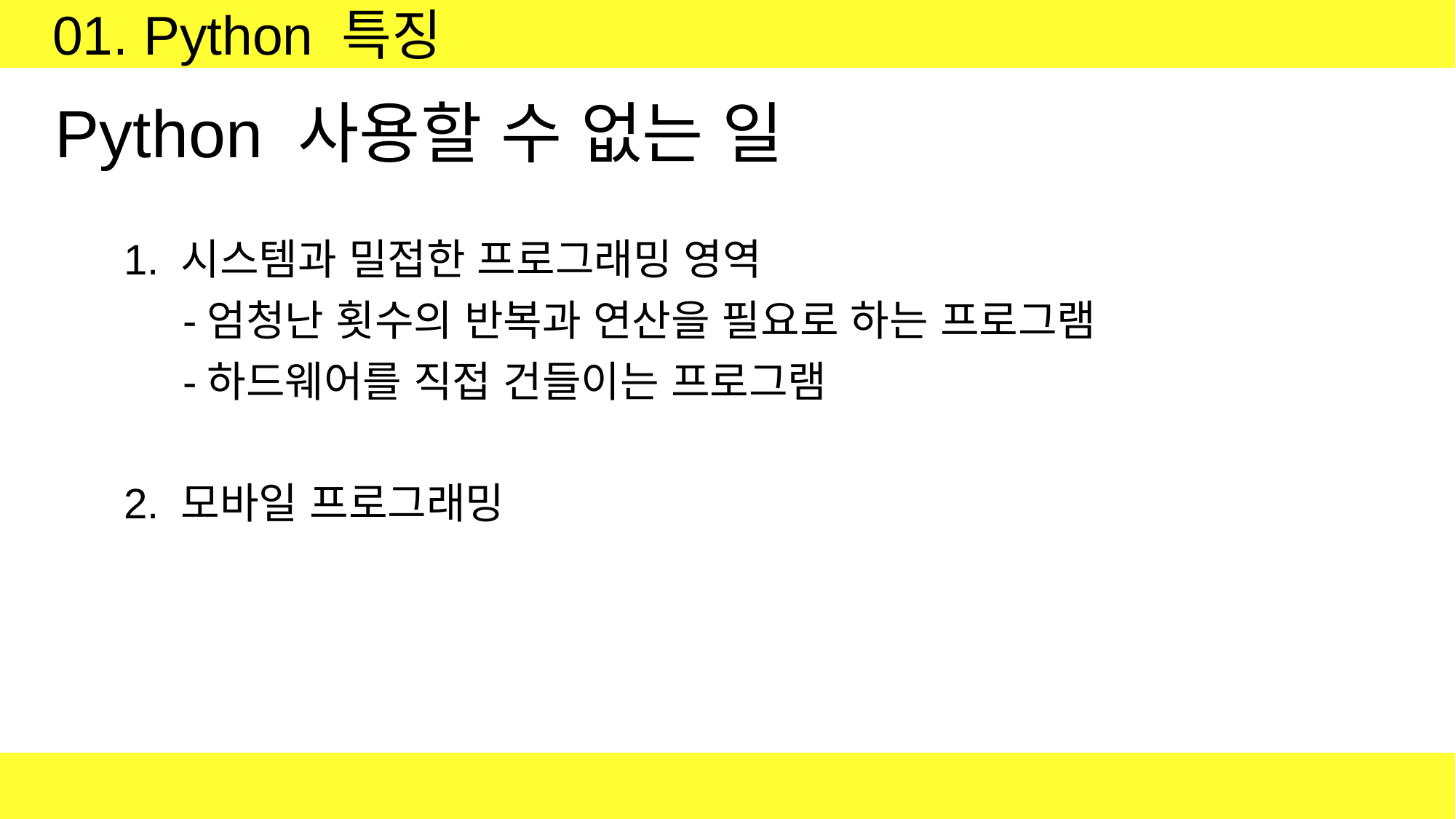

01. Python 특징
# Python 사용할 수 없는 일
1. 시스템과 밀접한 프로그래밍 영역
     -엄청난 횟수의 반복과 연산을 필요로 하는 프로그램
     -하드웨어를 직접 건들이는 프로그램

2. 모바일 프로그래밍